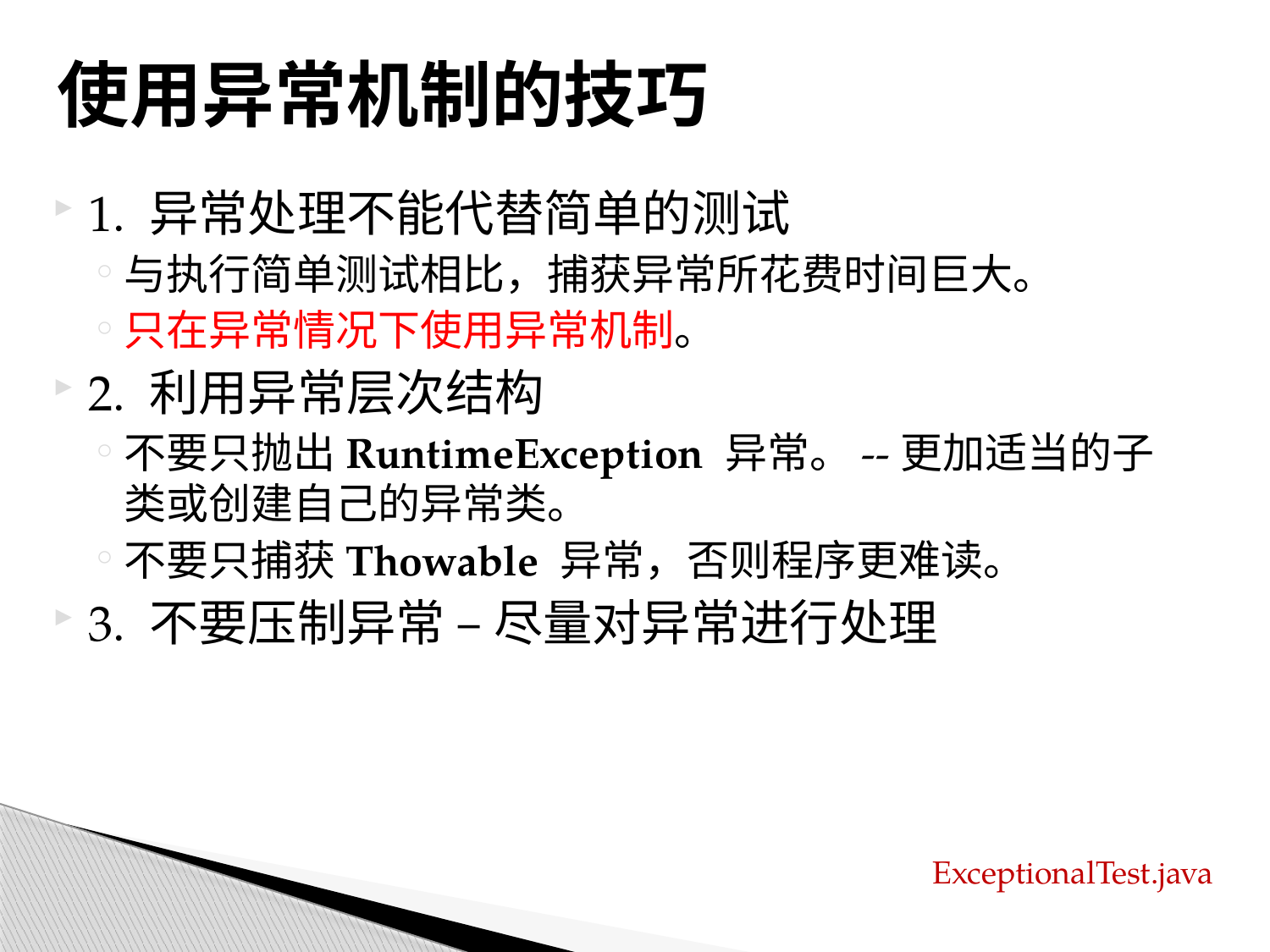

# 使用异常机制的技巧
1. 异常处理不能代替简单的测试
与执行简单测试相比，捕获异常所花费时间巨大。
只在异常情况下使用异常机制。
2. 利用异常层次结构
不要只抛出RuntimeException 异常。--更加适当的子类或创建自己的异常类。
不要只捕获Thowable 异常，否则程序更难读。
3. 不要压制异常 – 尽量对异常进行处理
ExceptionalTest.java